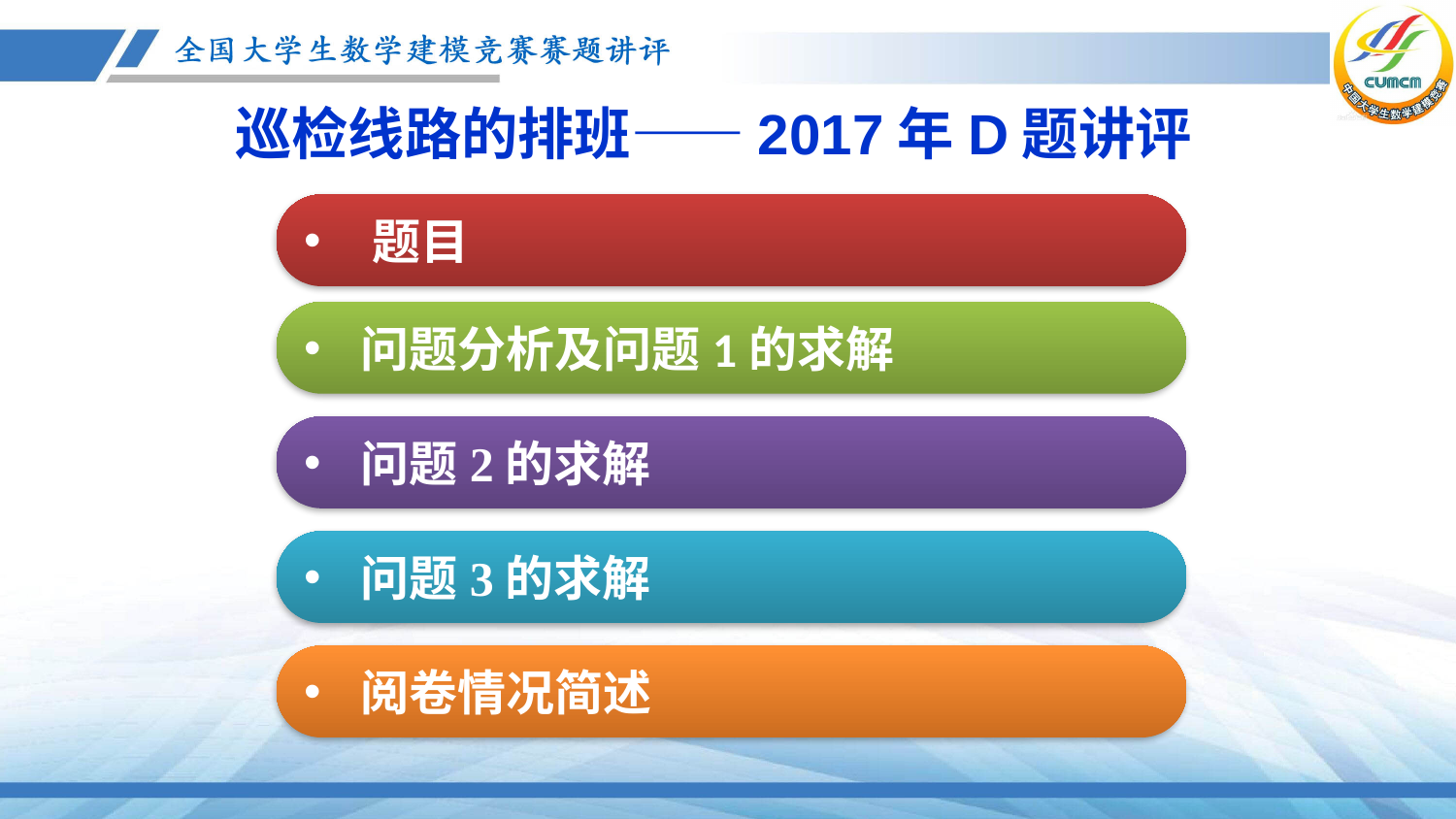

巡检线路的排班——2017年D题讲评
  题目
 问题分析及问题1的求解
 问题2的求解
 问题3的求解
 阅卷情况简述